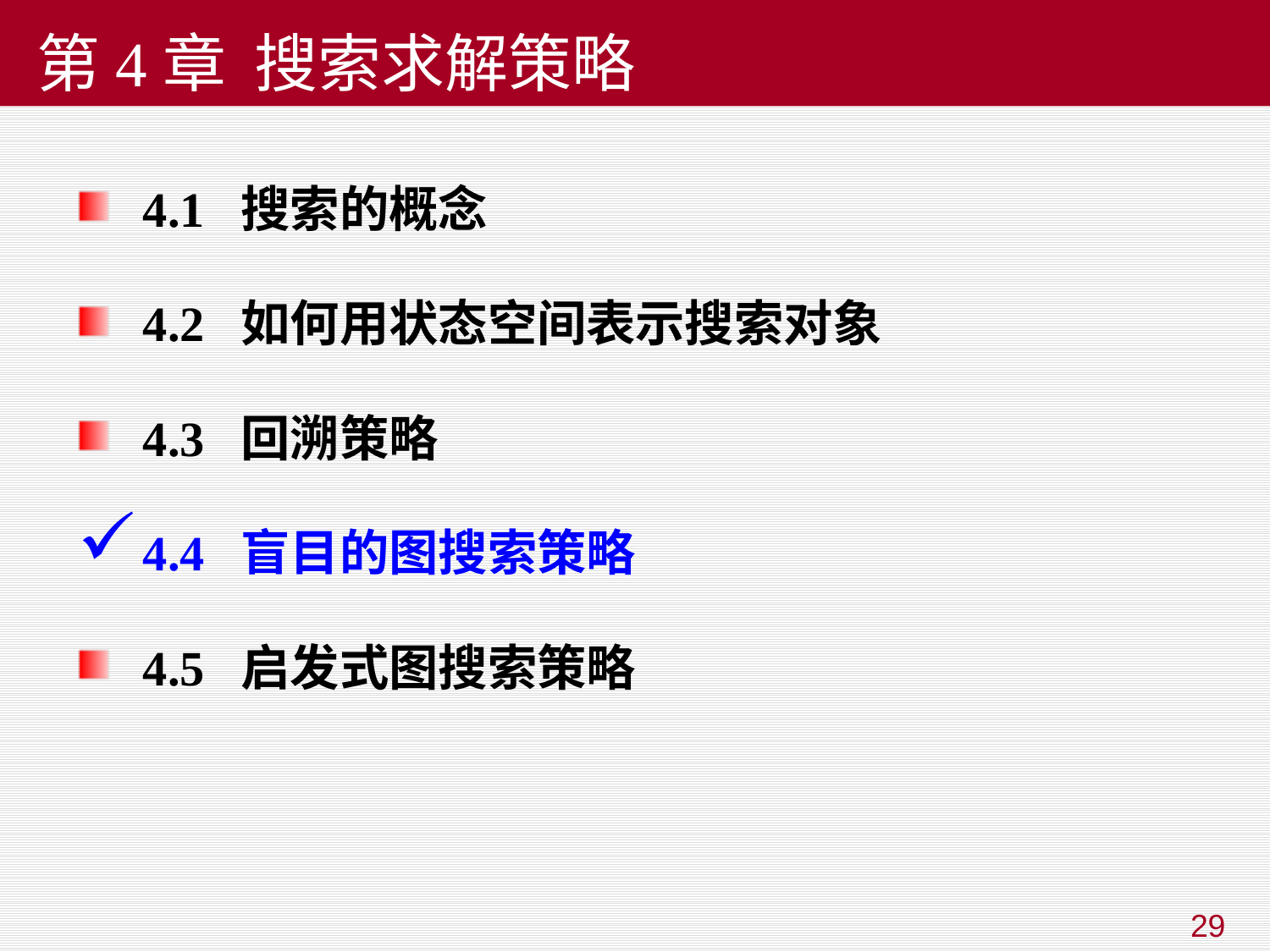

# 第4章  搜索求解策略
4.1  搜索的概念
4.2  如何用状态空间表示搜索对象
4.3  回溯策略
4.4  盲目的图搜索策略
4.5  启发式图搜索策略

29